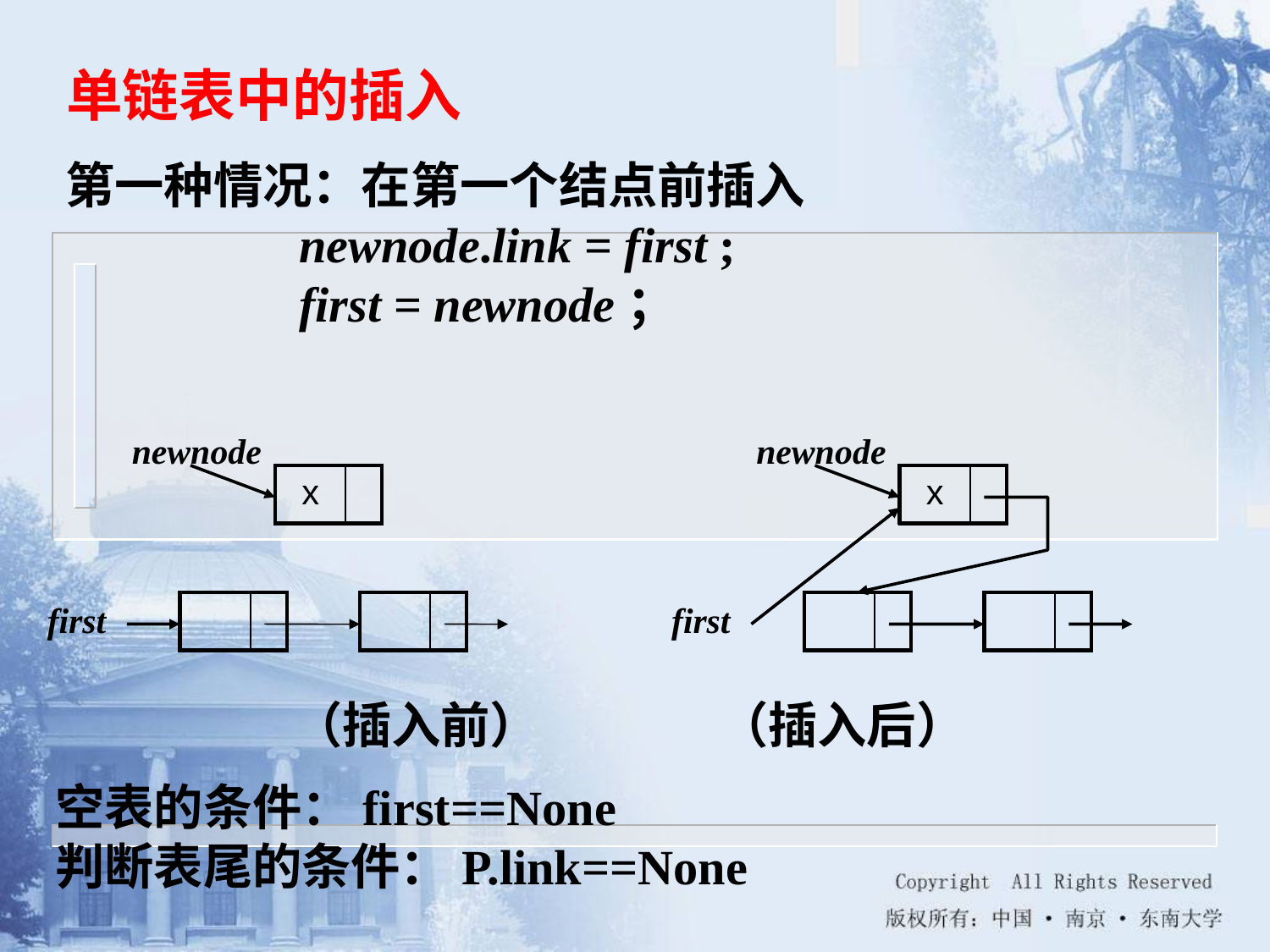

单链表中的插入
第一种情况：在第一个结点前插入
                   newnode.link = first ;
                   first = newnode；
newnode
newnode

| x |  |
| --- | --- |

| x |  |
| --- | --- |

first
first
|  |  |
| --- | --- |
|  |  |
| --- | --- |
|  |  |
| --- | --- |
|  |  |
| --- | --- |

（插入前）                （插入后）
空表的条件：first==None
判断表尾的条件：P.link==None